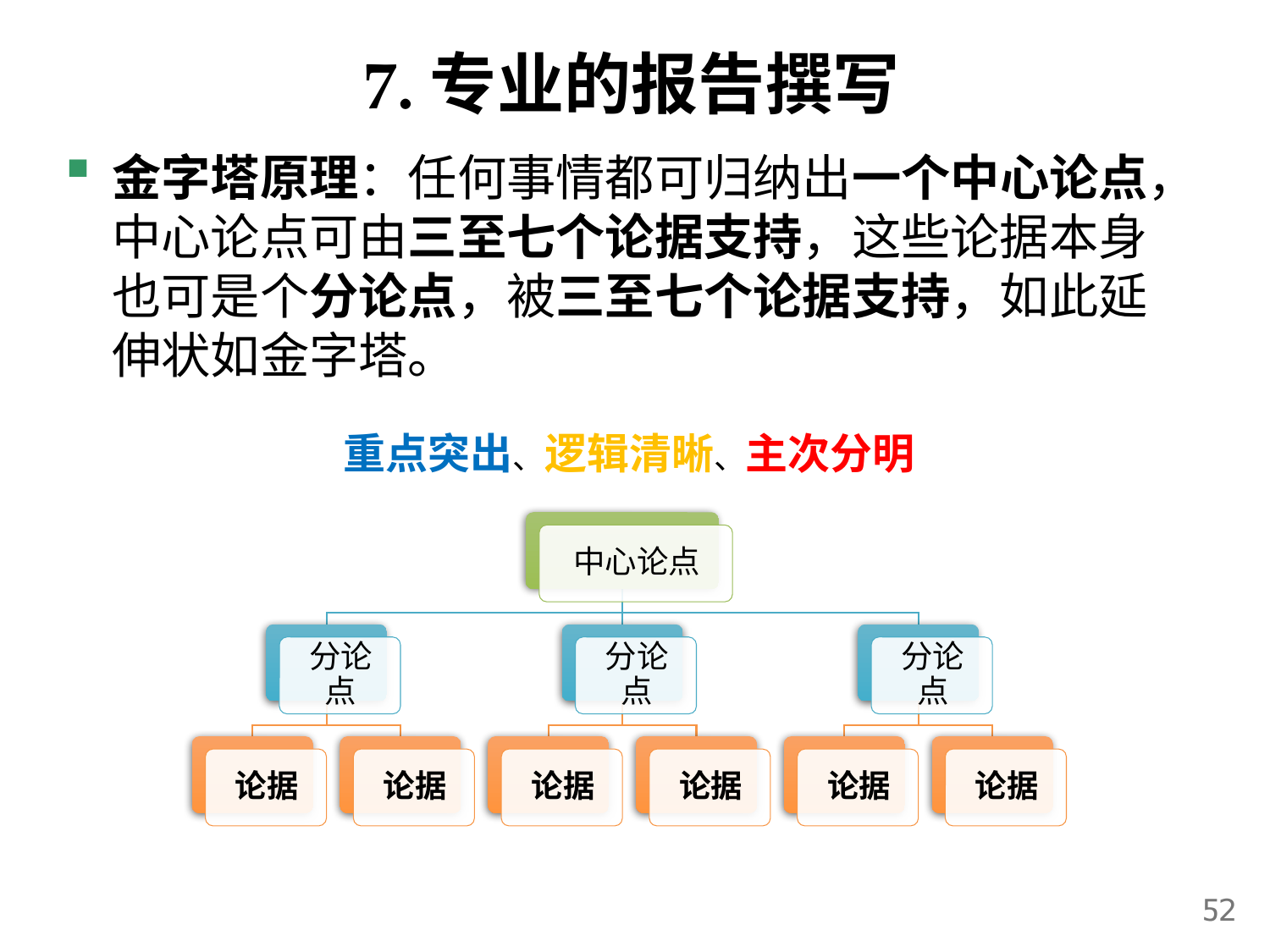

# 7.专业的报告撰写
金字塔原理：任何事情都可归纳出一个中心论点，中心论点可由三至七个论据支持，这些论据本身也可是个分论点，被三至七个论据支持，如此延伸状如金字塔。
重点突出、逻辑清晰、主次分明
中心论点
分论点
论据
论据
分论点
论据
论据
分论点
论据
论据
52